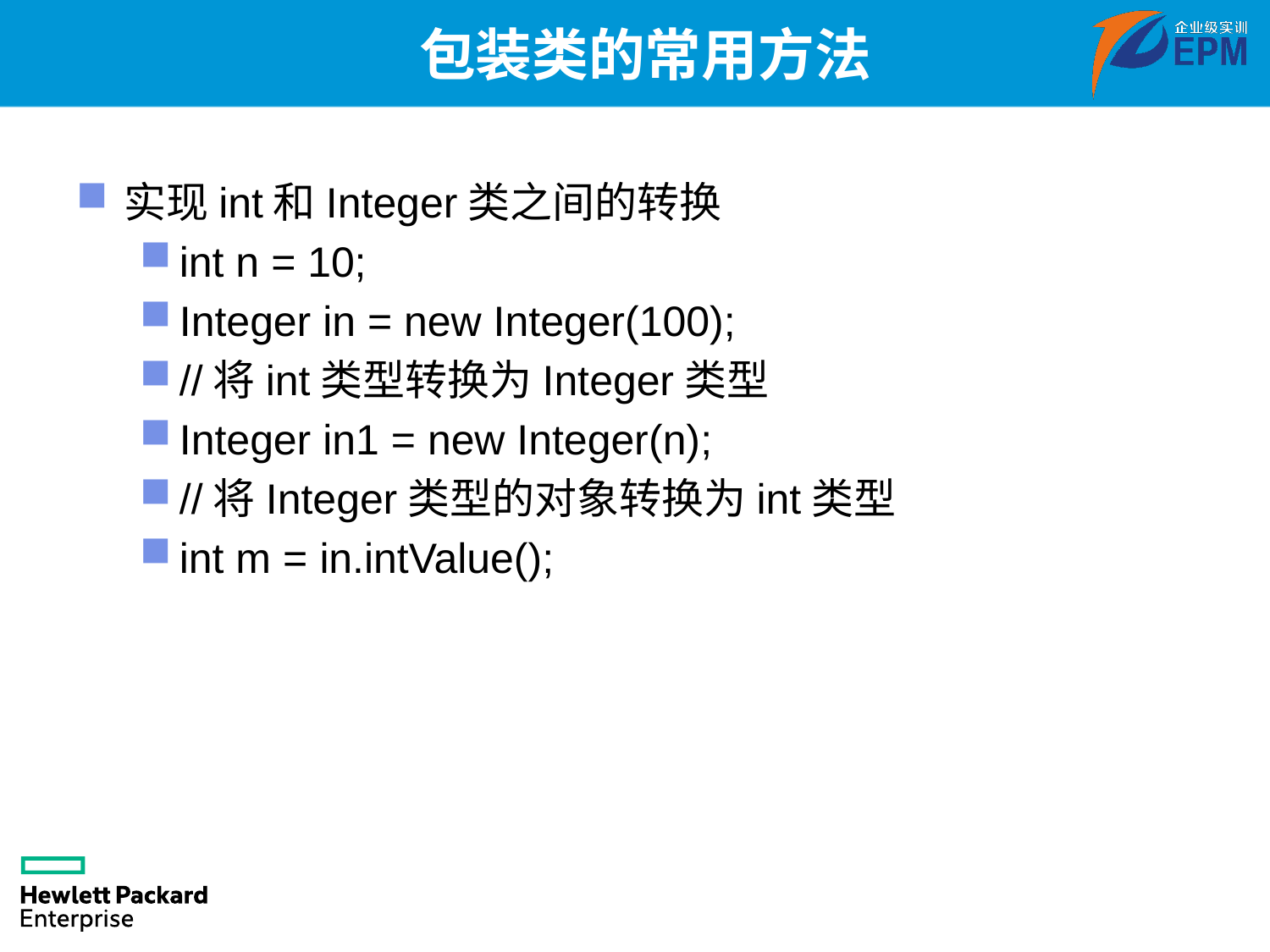

# 包装类的常用方法
实现int和Integer类之间的转换
int n = 10;
Integer in = new Integer(100);
//将int类型转换为Integer类型
Integer in1 = new Integer(n);
//将Integer类型的对象转换为int类型
int m = in.intValue();